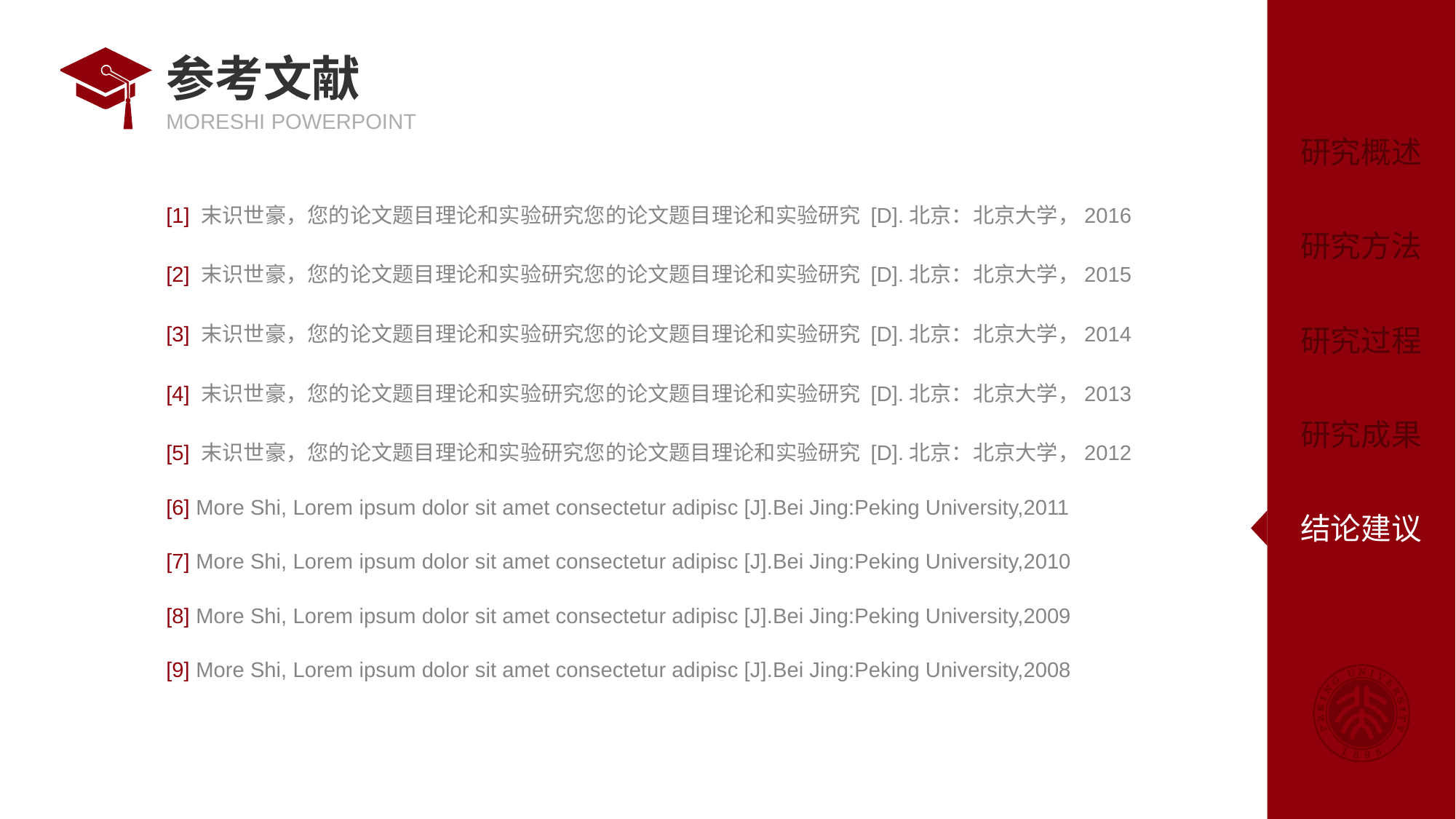

# 参考文献
[1] 末识世豪，您的论文题目理论和实验研究您的论文题目理论和实验研究 [D].北京：北京大学，2016
[2] 末识世豪，您的论文题目理论和实验研究您的论文题目理论和实验研究 [D].北京：北京大学，2015
[3] 末识世豪，您的论文题目理论和实验研究您的论文题目理论和实验研究 [D].北京：北京大学，2014
[4] 末识世豪，您的论文题目理论和实验研究您的论文题目理论和实验研究 [D].北京：北京大学，2013
[5] 末识世豪，您的论文题目理论和实验研究您的论文题目理论和实验研究 [D].北京：北京大学，2012
[6] More Shi, Lorem ipsum dolor sit amet consectetur adipisc [J].Bei Jing:Peking University,2011
[7] More Shi, Lorem ipsum dolor sit amet consectetur adipisc [J].Bei Jing:Peking University,2010
[8] More Shi, Lorem ipsum dolor sit amet consectetur adipisc [J].Bei Jing:Peking University,2009
[9] More Shi, Lorem ipsum dolor sit amet consectetur adipisc [J].Bei Jing:Peking University,2008